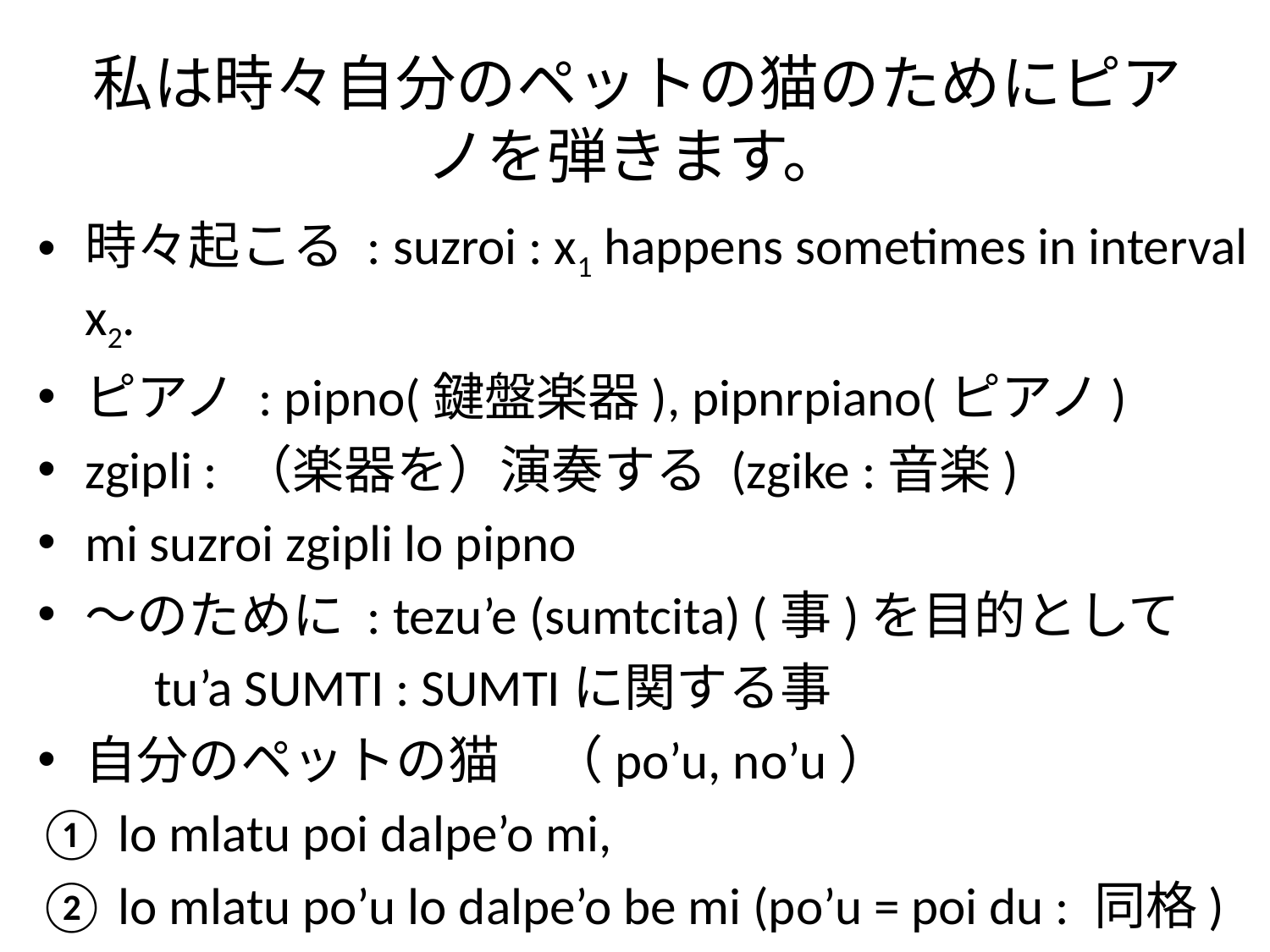

# 私は時々自分のペットの猫のためにピアノを弾きます。
時々起こる : suzroi : x1 happens sometimes in interval x2.
ピアノ : pipno(鍵盤楽器), pipnrpiano(ピアノ)
zgipli : （楽器を）演奏する (zgike :音楽)
mi suzroi zgipli lo pipno
～のために : tezu’e (sumtcita) (事)を目的として
	tu’a SUMTI : SUMTIに関する事
自分のペットの猫　（po’u, no’u）
① lo mlatu poi dalpe’o mi,
② lo mlatu po’u lo dalpe’o be mi (po’u = poi du : 同格)